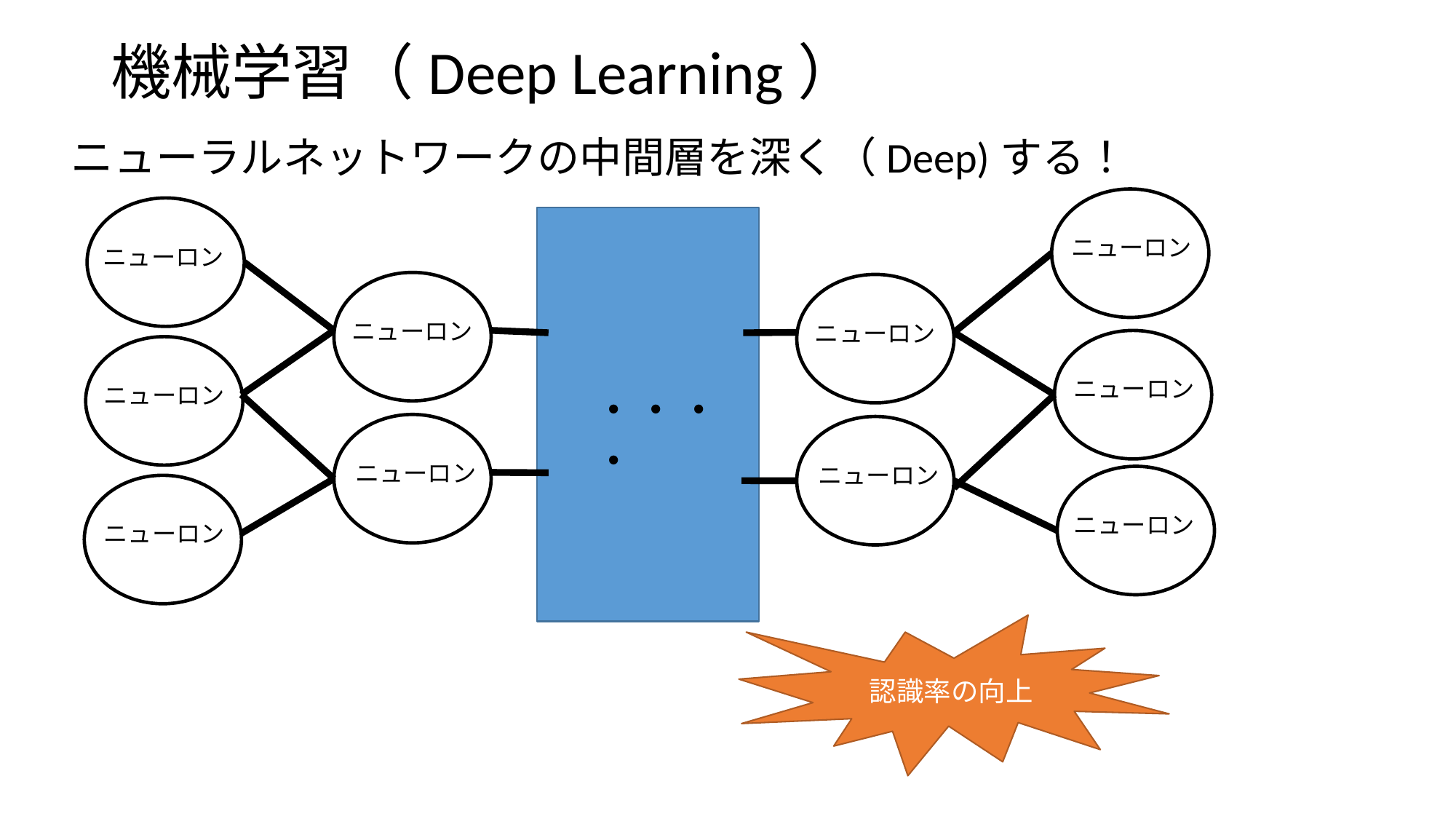

# 機械学習（Deep Learning）
ニューラルネットワークの中間層を深く（Deep)する！

ニューロン

ニューロン

ニューロン

ニューロン

ニューロン

ニューロン
・・・・

ニューロン

ニューロン

ニューロン

ニューロン
認識率の向上